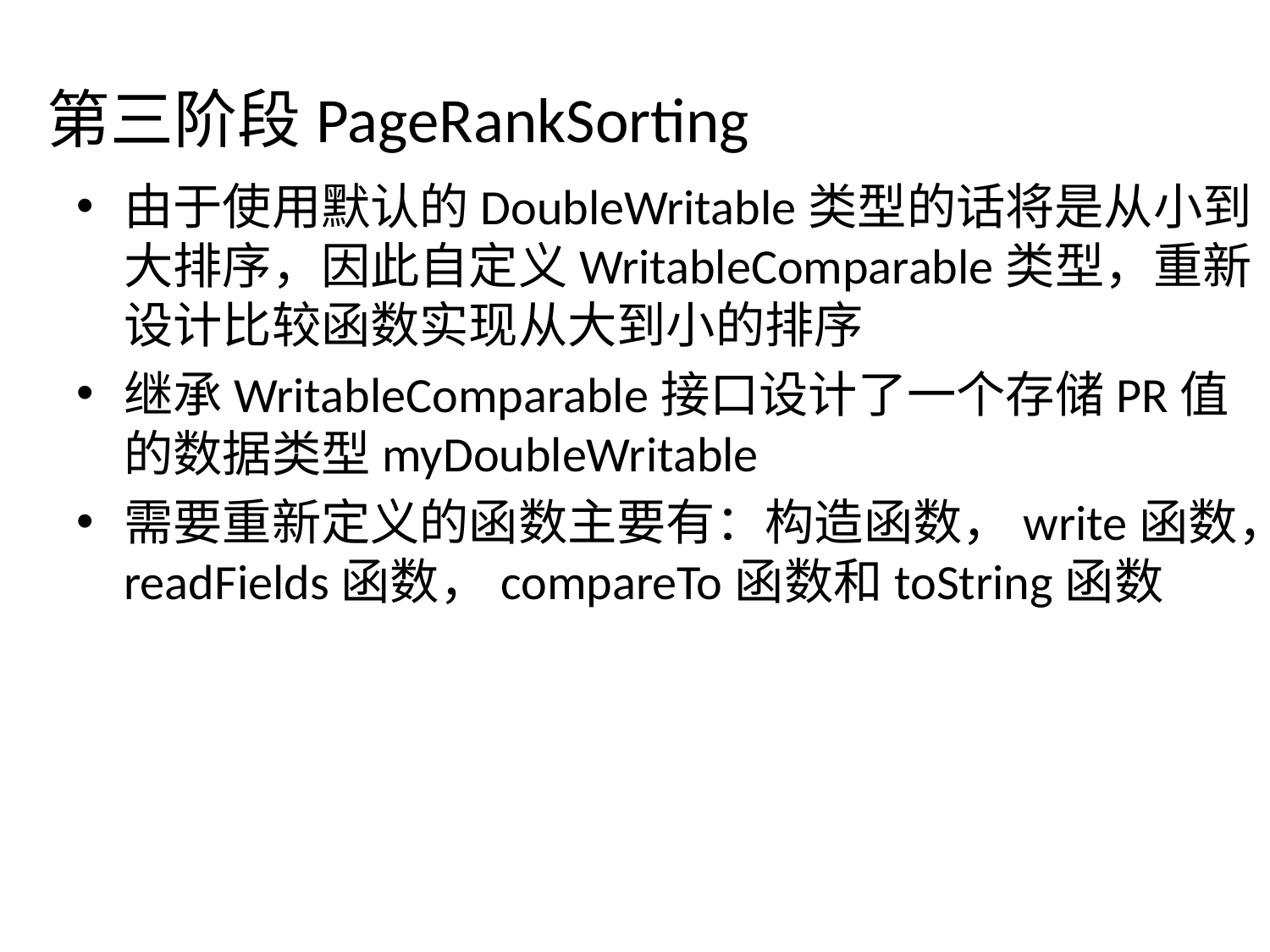

# 第三阶段PageRankSorting
由于使用默认的DoubleWritable类型的话将是从小到大排序，因此自定义WritableComparable类型，重新设计比较函数实现从大到小的排序
继承WritableComparable接口设计了一个存储PR值的数据类型myDoubleWritable
需要重新定义的函数主要有：构造函数，write函数，readFields函数，compareTo函数和toString函数